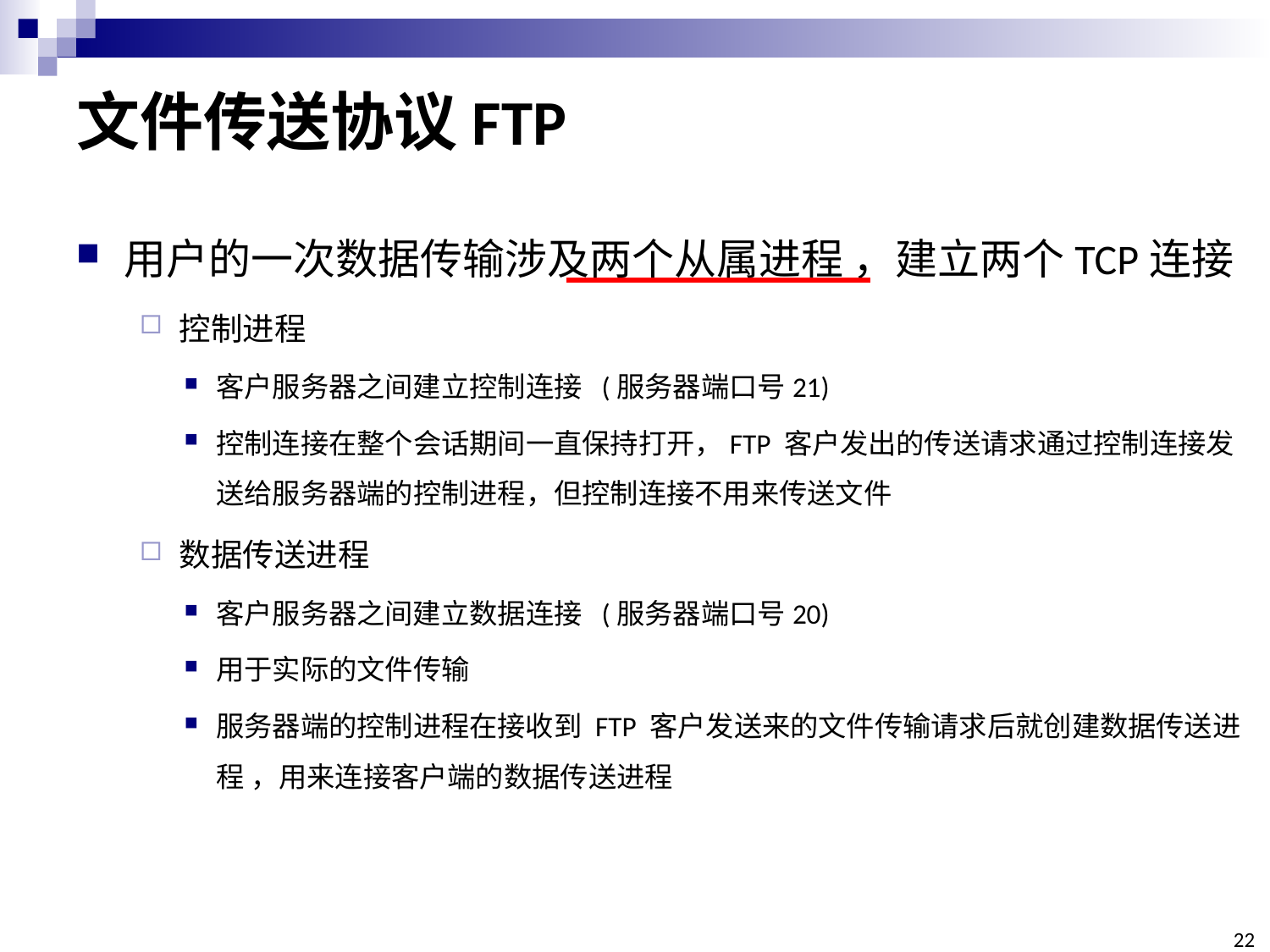

# 文件传送协议FTP
用户的一次数据传输涉及两个从属进程 ，建立两个TCP连接
控制进程
客户服务器之间建立控制连接  (服务器端口号21)
控制连接在整个会话期间一直保持打开，FTP 客户发出的传送请求通过控制连接发送给服务器端的控制进程，但控制连接不用来传送文件
数据传送进程
客户服务器之间建立数据连接  (服务器端口号20)
用于实际的文件传输
服务器端的控制进程在接收到 FTP 客户发送来的文件传输请求后就创建数据传送进程 ，用来连接客户端的数据传送进程
22